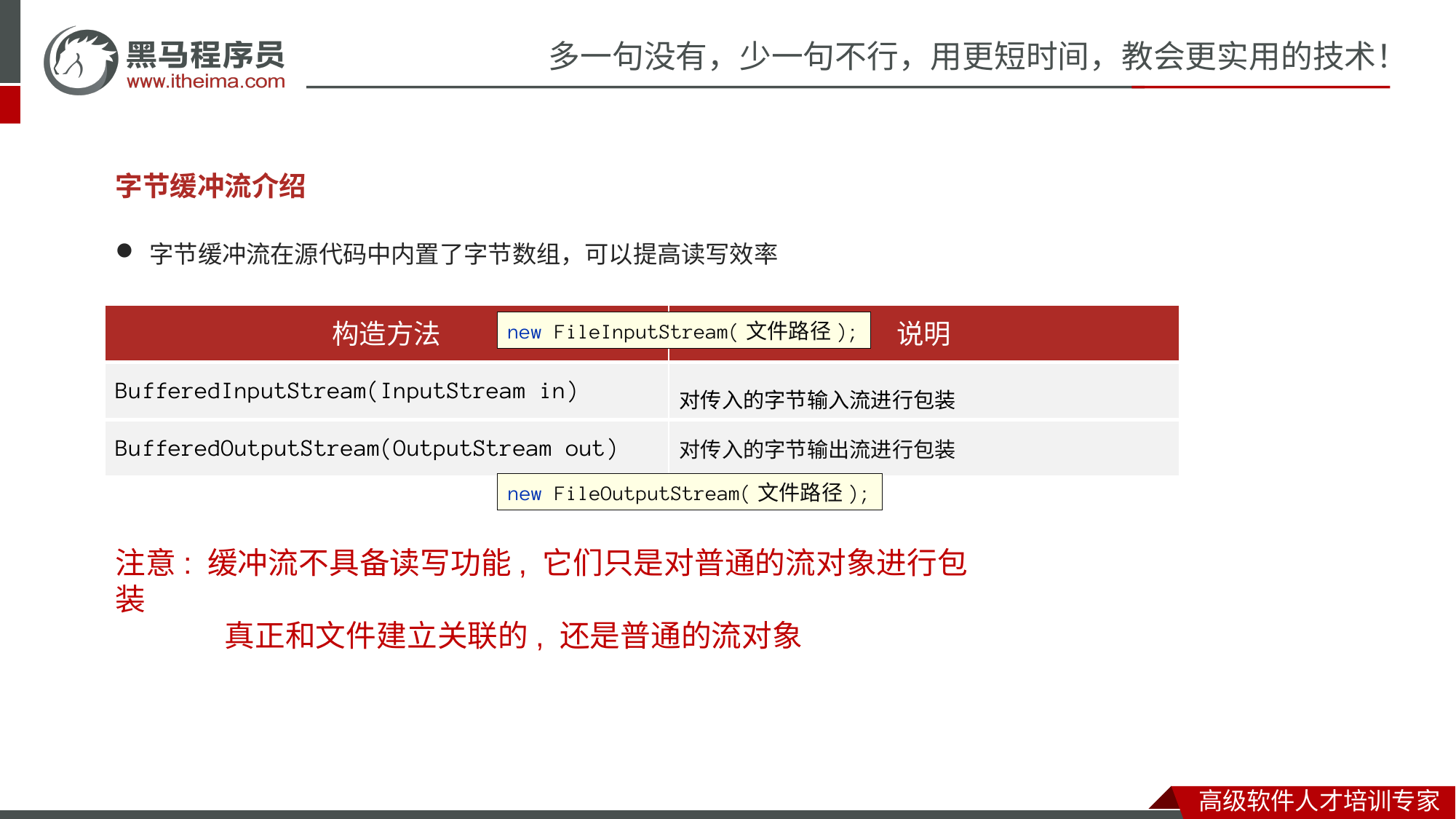

字节缓冲流介绍
字节缓冲流在源代码中内置了字节数组，可以提高读写效率
| 构造方法 | 说明 |
| --- | --- |
| BufferedInputStream(InputStream in) | 对传入的字节输入流进行包装 |
| BufferedOutputStream(OutputStream out) | 对传入的字节输出流进行包装 |
new FileInputStream(文件路径);
new FileOutputStream(文件路径);
注意: 缓冲流不具备读写功能, 它们只是对普通的流对象进行包装
	真正和文件建立关联的, 还是普通的流对象